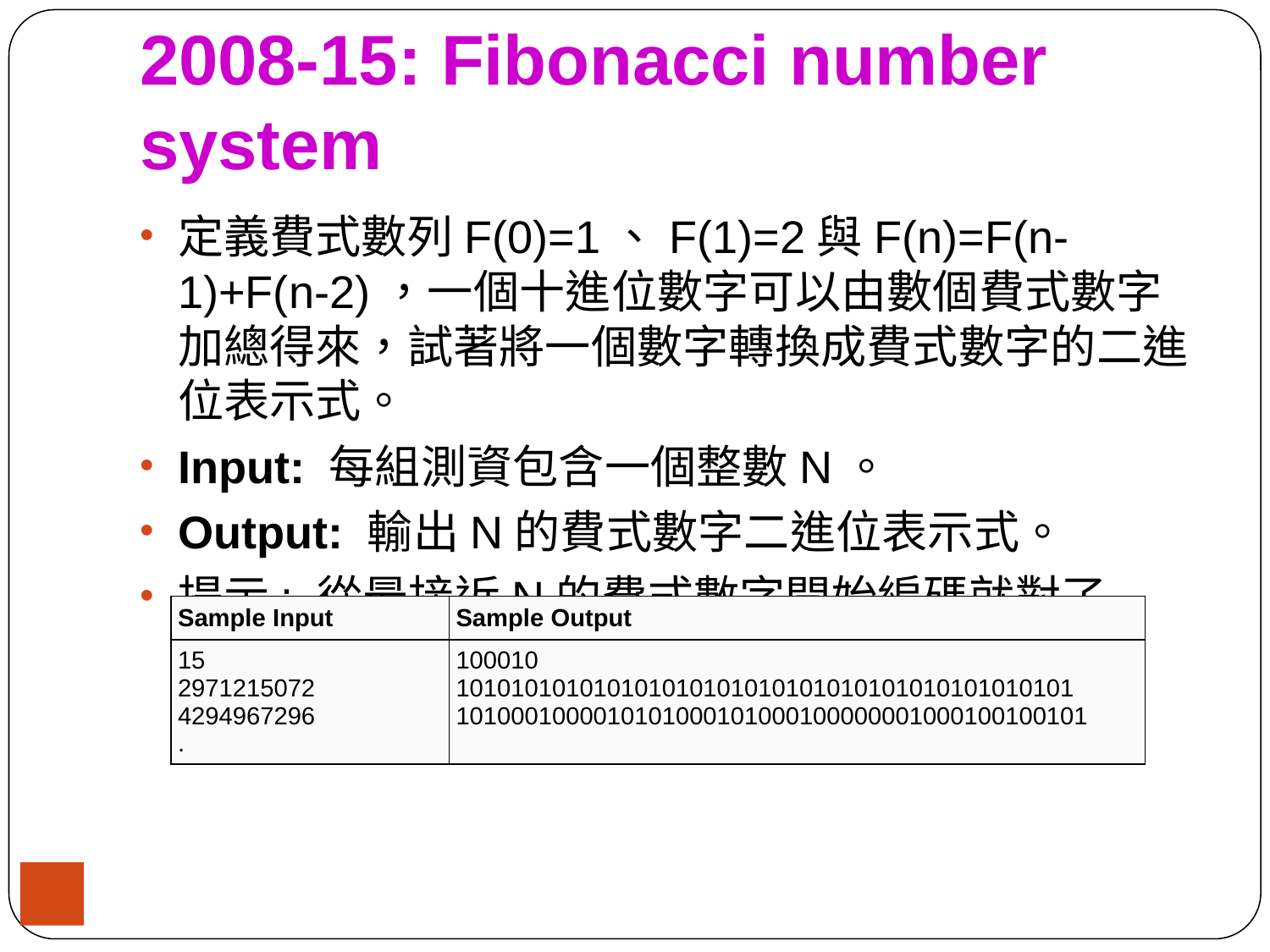

# 2008-15: Fibonacci number system
定義費式數列F(0)=1、F(1)=2與F(n)=F(n-1)+F(n-2)，一個十進位數字可以由數個費式數字加總得來，試著將一個數字轉換成費式數字的二進位表示式。
Input: 每組測資包含一個整數N。
Output: 輸出N的費式數字二進位表示式。
提示: 從最接近N的費式數字開始編碼就對了
| Sample Input | Sample Output |
| --- | --- |
| 15 2971215072 4294967296 . | 100010 101010101010101010101010101010101010101010101 1010001000010101000101000100000001000100100101 |